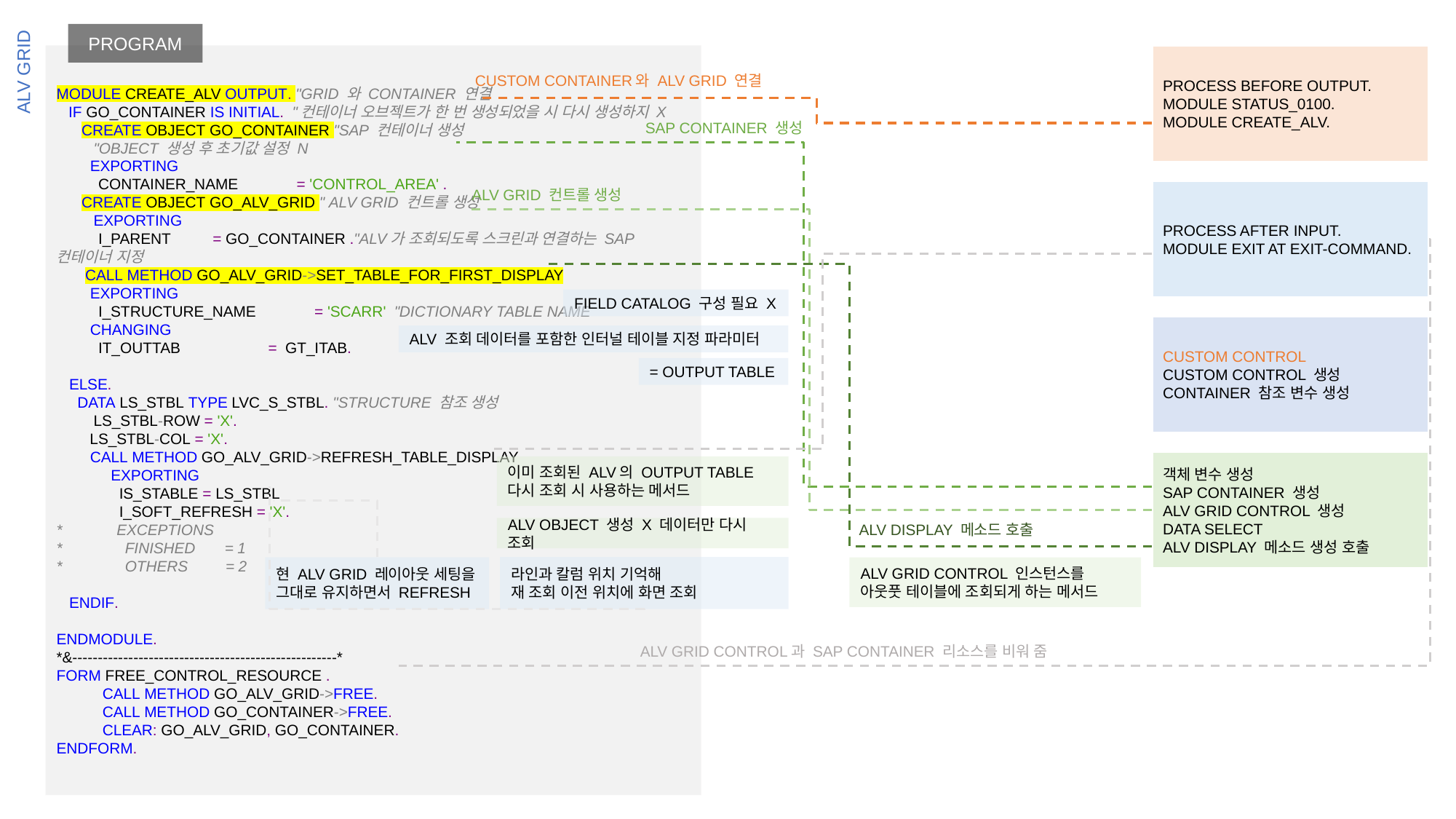

PROGRAM
MODULE CREATE_ALV OUTPUT. "GRID 와 CONTAINER 연결
  IF GO_CONTAINER IS INITIAL.  "컨테이너 오브젝트가 한 번 생성되었을 시 다시 생성하지 X
      CREATE OBJECT GO_CONTAINER "SAP 컨테이너 생성
        "OBJECT 생성 후 초기값 설정 N
        EXPORTING
          CONTAINER_NAME              = 'CONTROL_AREA' .
      CREATE OBJECT GO_ALV_GRID " ALV GRID 컨트롤 생성
        EXPORTING
          I_PARENT          = GO_CONTAINER ."ALV가 조회되도록 스크린과 연결하는 SAP 컨테이너 지정
      CALL METHOD GO_ALV_GRID->SET_TABLE_FOR_FIRST_DISPLAY
        EXPORTING
          I_STRUCTURE_NAME              = 'SCARR'  "DICTIONARY TABLE NAME
        CHANGING
          IT_OUTTAB                     =  GT_ITAB.
   ELSE.
     DATA LS_STBL TYPE LVC_S_STBL. "STRUCTURE 참조 생성
        LS_STBL-ROW = 'X'.
        LS_STBL-COL = 'X'.
        CALL METHOD GO_ALV_GRID->REFRESH_TABLE_DISPLAY
             EXPORTING
               IS_STABLE = LS_STBL
               I_SOFT_REFRESH = 'X'.
*             EXCEPTIONS
*               FINISHED       = 1
*               OTHERS         = 2
   ENDIF.
ENDMODULE.
*&----------------------------------------------------*
FORM FREE_CONTROL_RESOURCE .
           CALL METHOD GO_ALV_GRID->FREE.
           CALL METHOD GO_CONTAINER->FREE.
           CLEAR: GO_ALV_GRID, GO_CONTAINER.
ENDFORM.
PROCESS BEFORE OUTPUT.
MODULE STATUS_0100.
MODULE CREATE_ALV.
ALV GRID
CUSTOM CONTAINER와 ALV GRID 연결
SAP CONTAINER 생성
ALV GRID 컨트롤 생성
PROCESS AFTER INPUT.
MODULE EXIT AT EXIT-COMMAND.
FIELD CATALOG 구성 필요 X
CUSTOM CONTROL
CUSTOM CONTROL 생성
CONTAINER 참조 변수 생성
ALV 조회 데이터를 포함한 인터널 테이블 지정 파라미터
= OUTPUT TABLE
객체 변수 생성
SAP CONTAINER 생성
ALV GRID CONTROL 생성
DATA SELECT
ALV DISPLAY 메소드 생성 호출
이미 조회된 ALV의 OUTPUT TABLE
다시 조회 시 사용하는 메서드
ALV DISPLAY 메소드 호출
ALV OBJECT 생성 X 데이터만 다시 조회
라인과 칼럼 위치 기억해
재 조회 이전 위치에 화면 조회
현 ALV GRID 레이아웃 세팅을 그대로 유지하면서 REFRESH
ALV GRID CONTROL 인스턴스를
아웃풋 테이블에 조회되게 하는 메서드
ALV GRID CONTROL과 SAP CONTAINER 리소스를 비워 줌